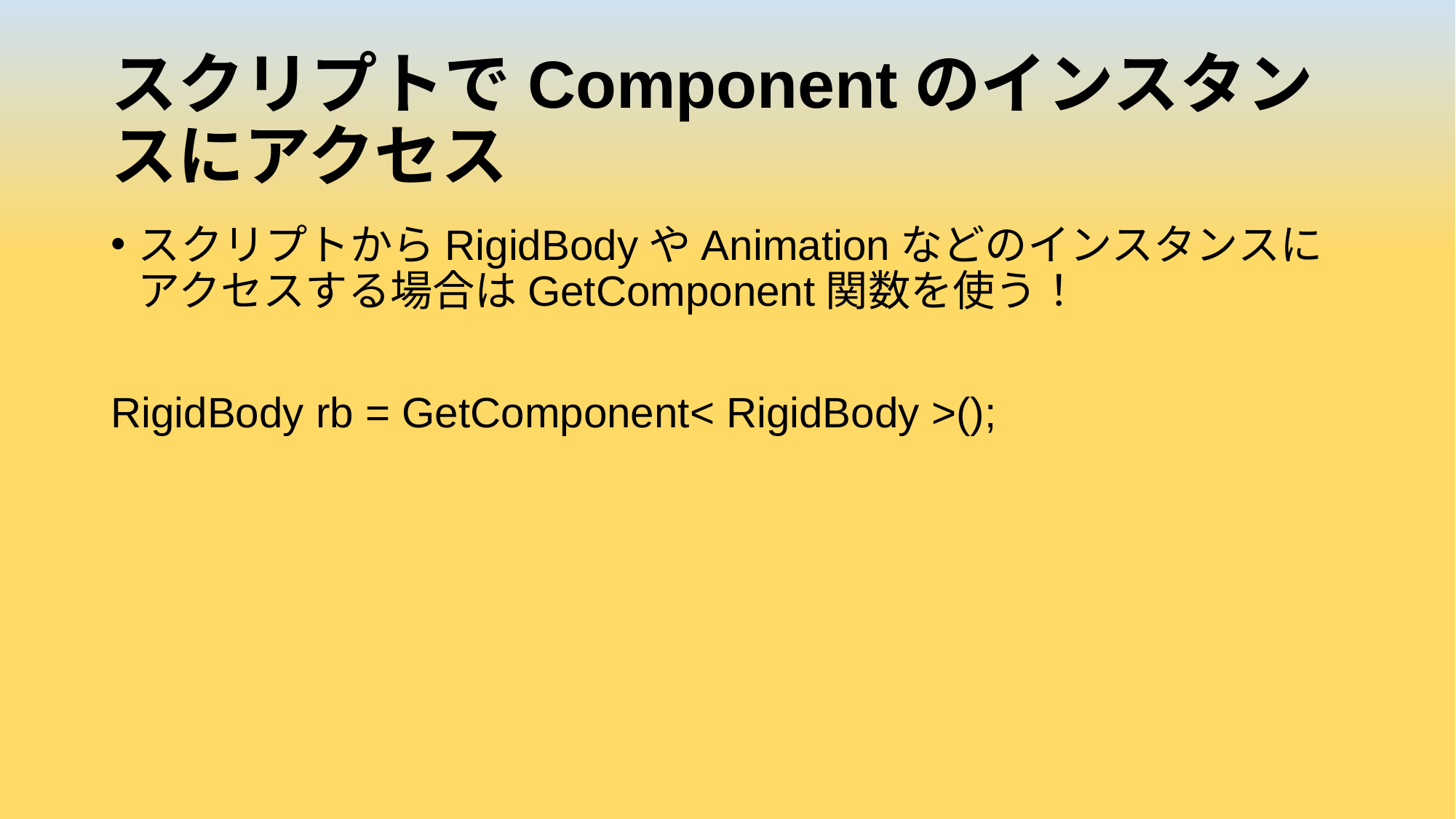

# スクリプトでComponentのインスタンスにアクセス
スクリプトからRigidBodyやAnimationなどのインスタンスにアクセスする場合はGetComponent関数を使う！

RigidBody rb = GetComponent< RigidBody >();